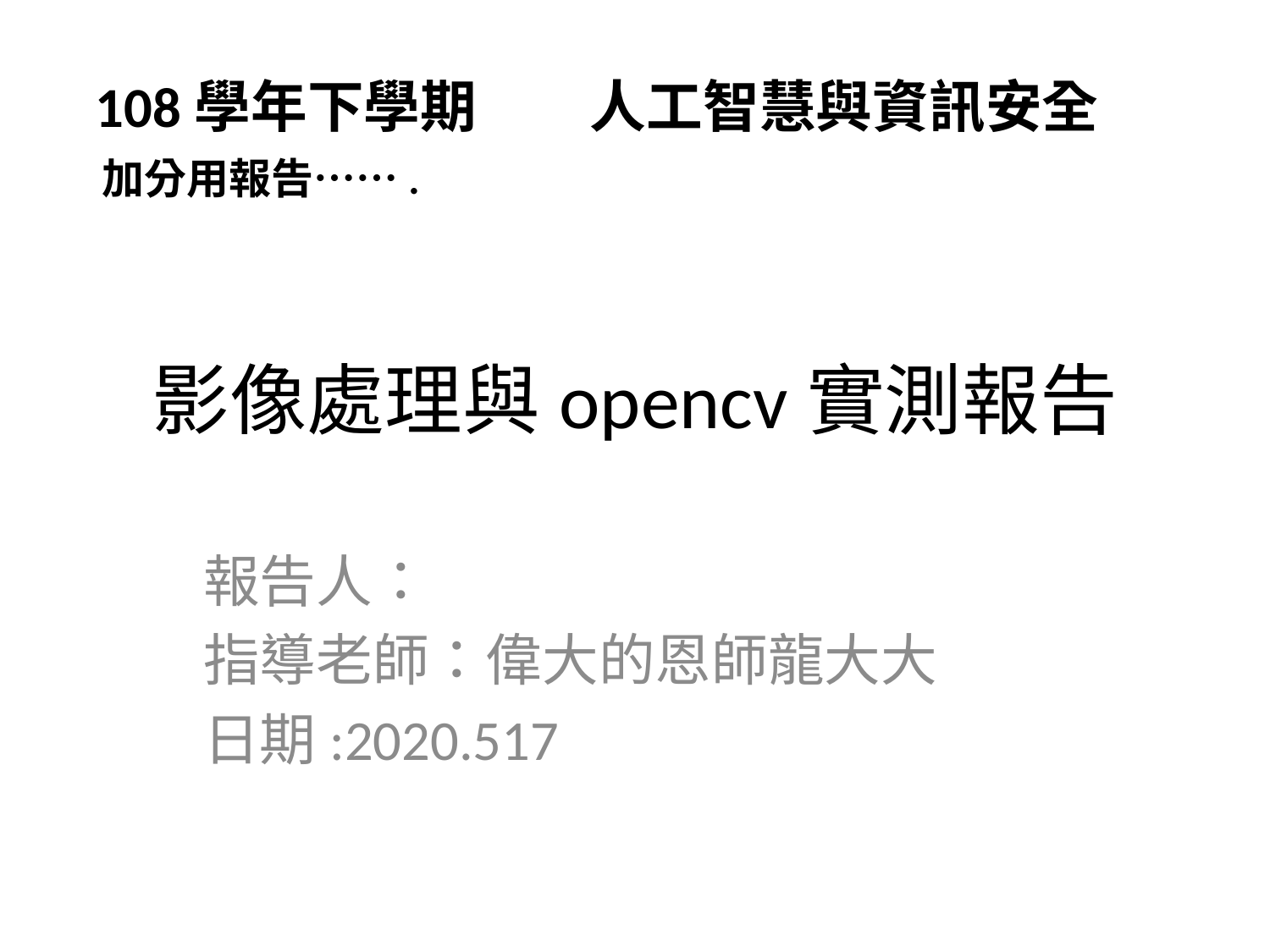

108學年下學期　　人工智慧與資訊安全
加分用報告…….
# 影像處理與opencv實測報告
報告人：
指導老師：偉大的恩師龍大大
日期:2020.517